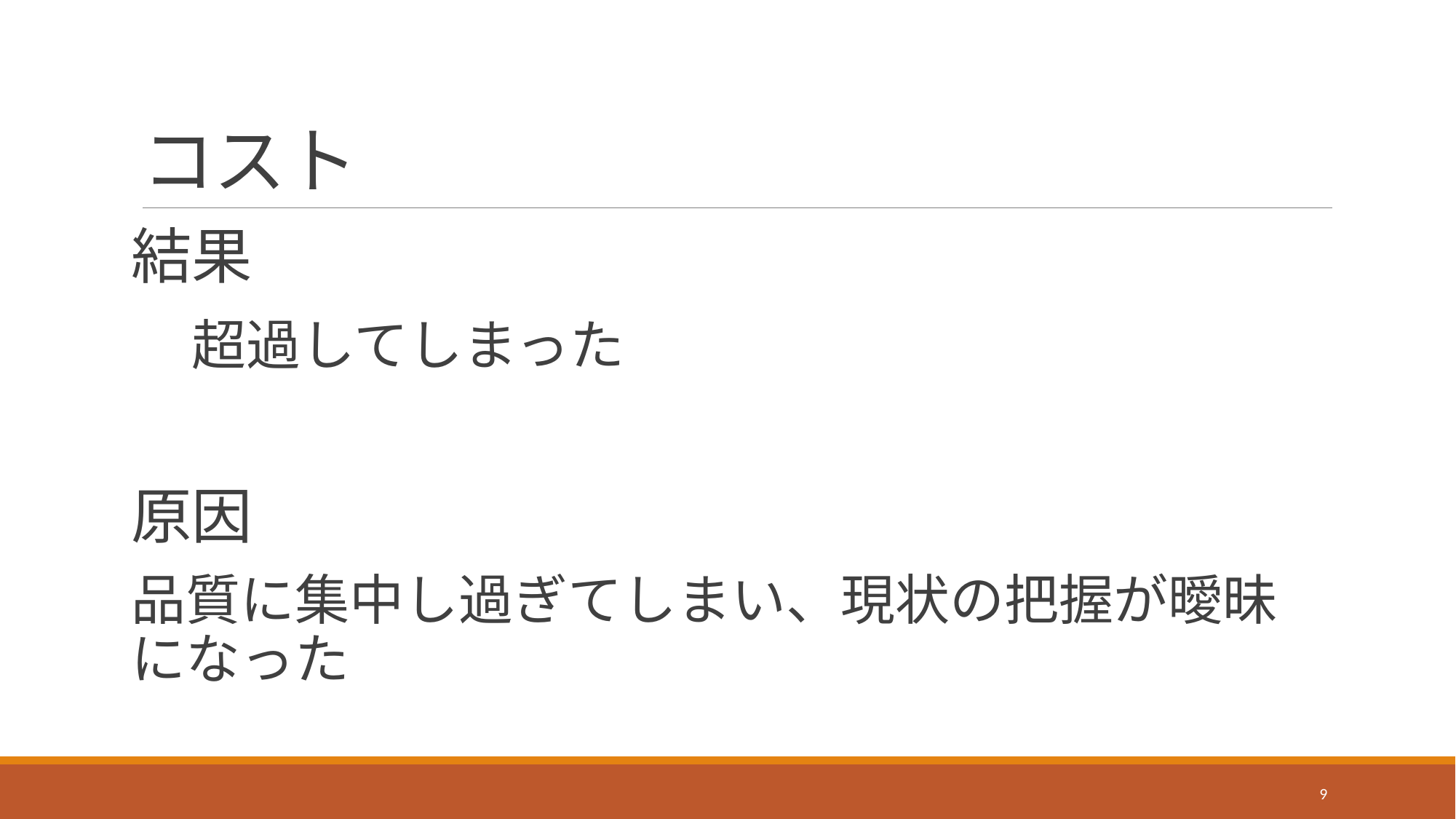

# コスト
結果
　超過してしまった

原因
品質に集中し過ぎてしまい、現状の把握が曖昧になった
9